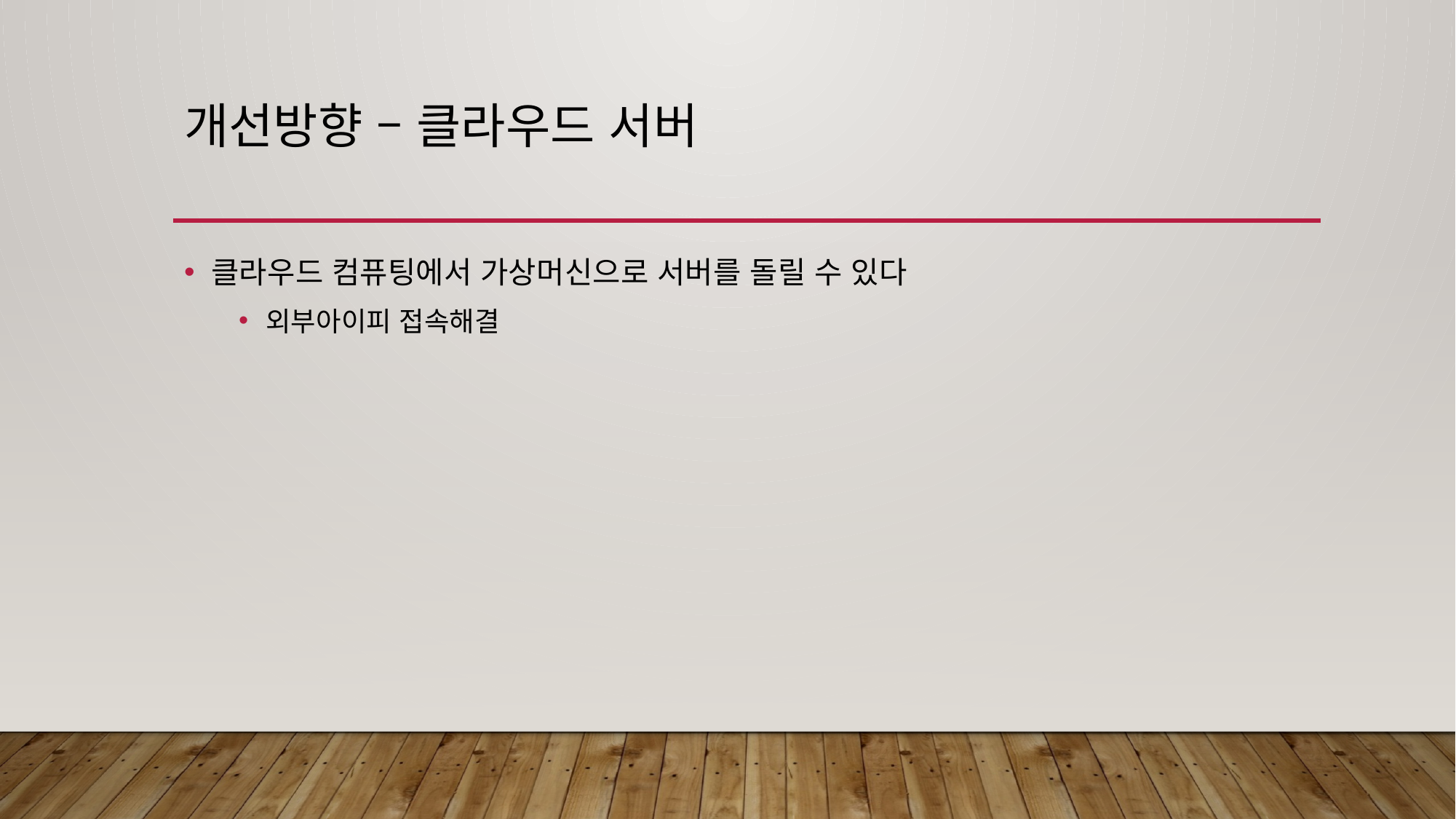

# 개선방향 – 클라우드 서버
클라우드 컴퓨팅에서 가상머신으로 서버를 돌릴 수 있다
외부아이피 접속해결